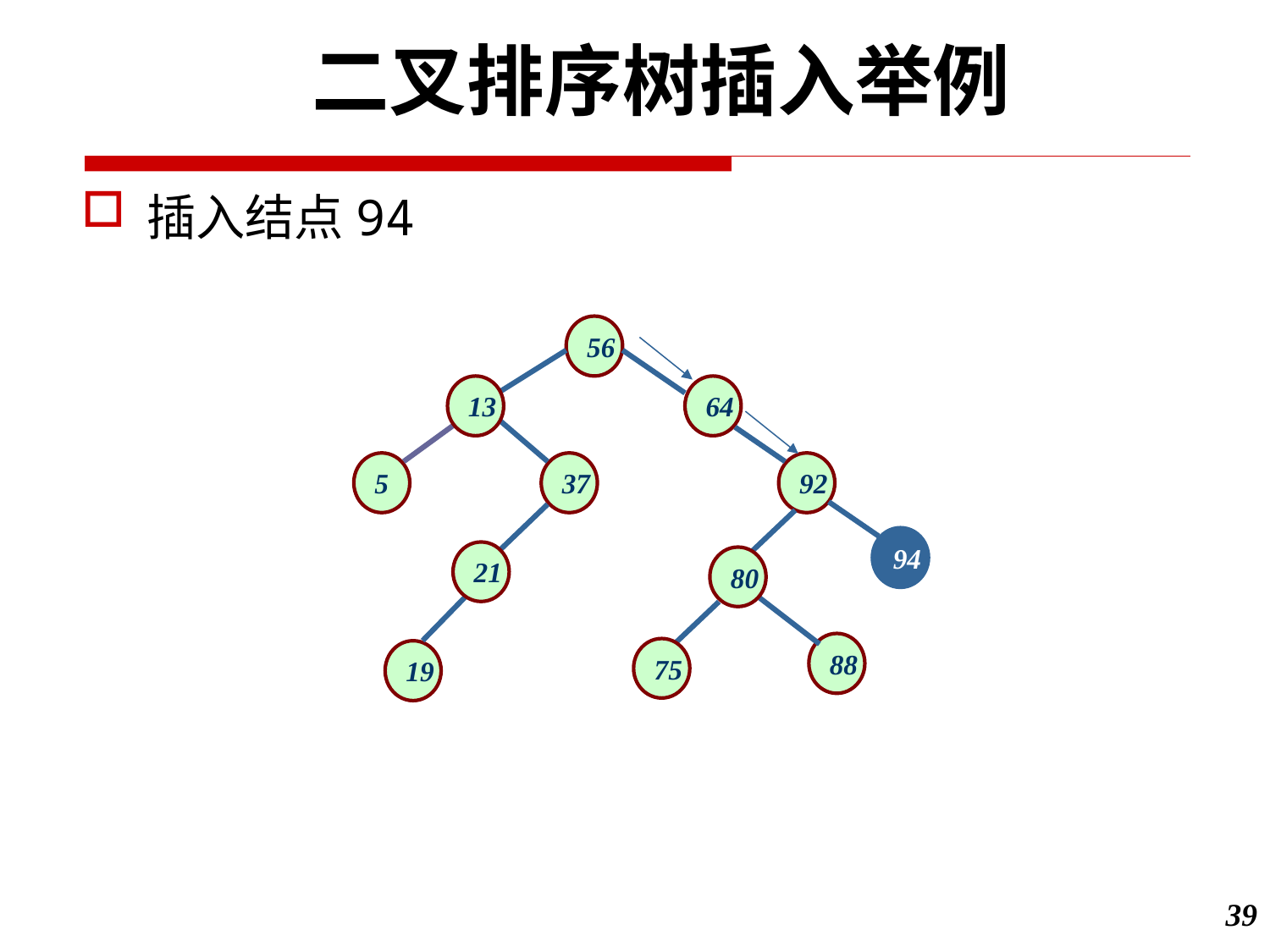

二叉排序树插入举例
插入结点94
56

13
64

5
37
92

94
21
80

88
75
19
39